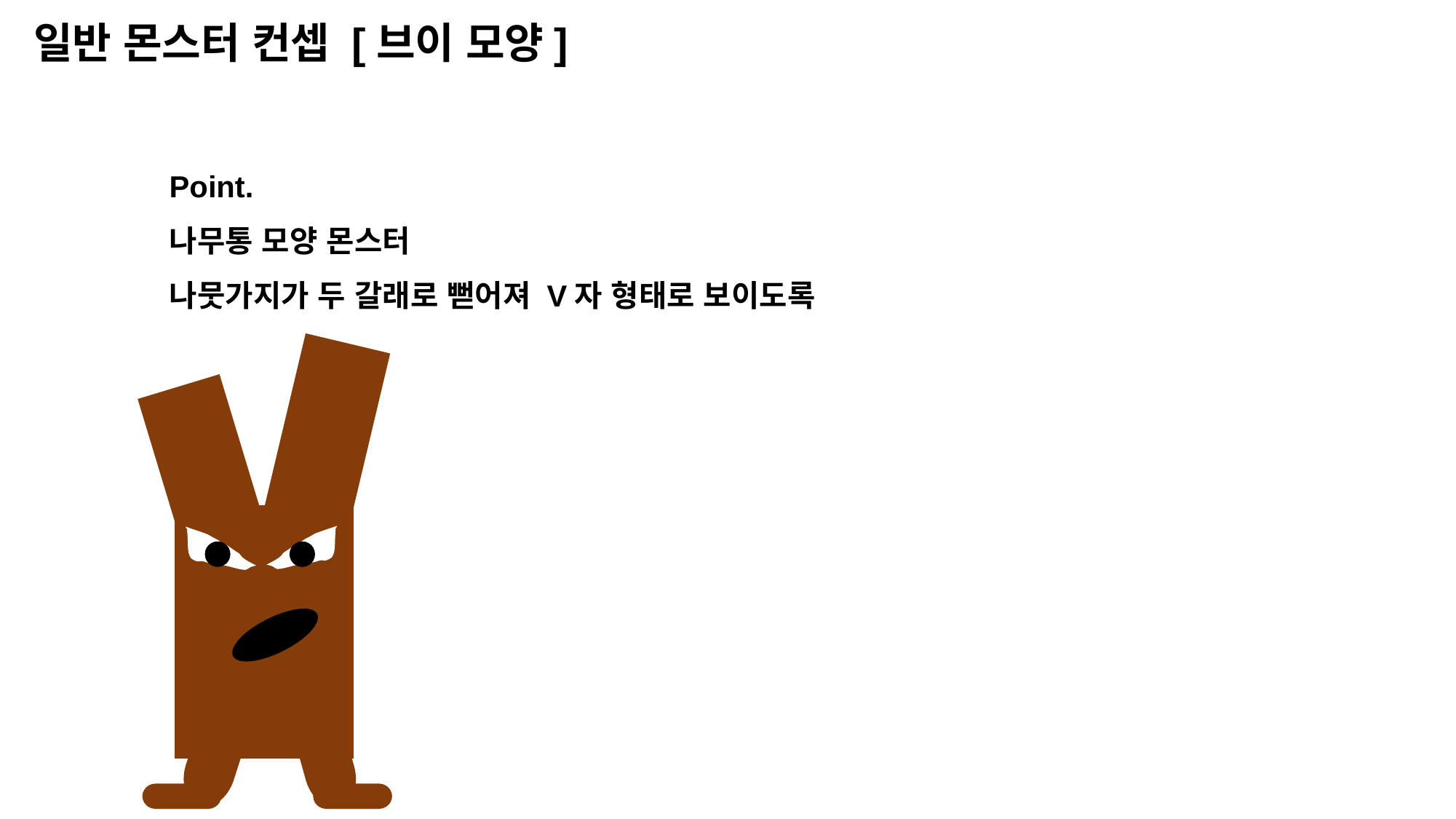

일반 몬스터 컨셉 [브이 모양]
Point.
나무통 모양 몬스터
나뭇가지가 두 갈래로 뻗어져 V자 형태로 보이도록